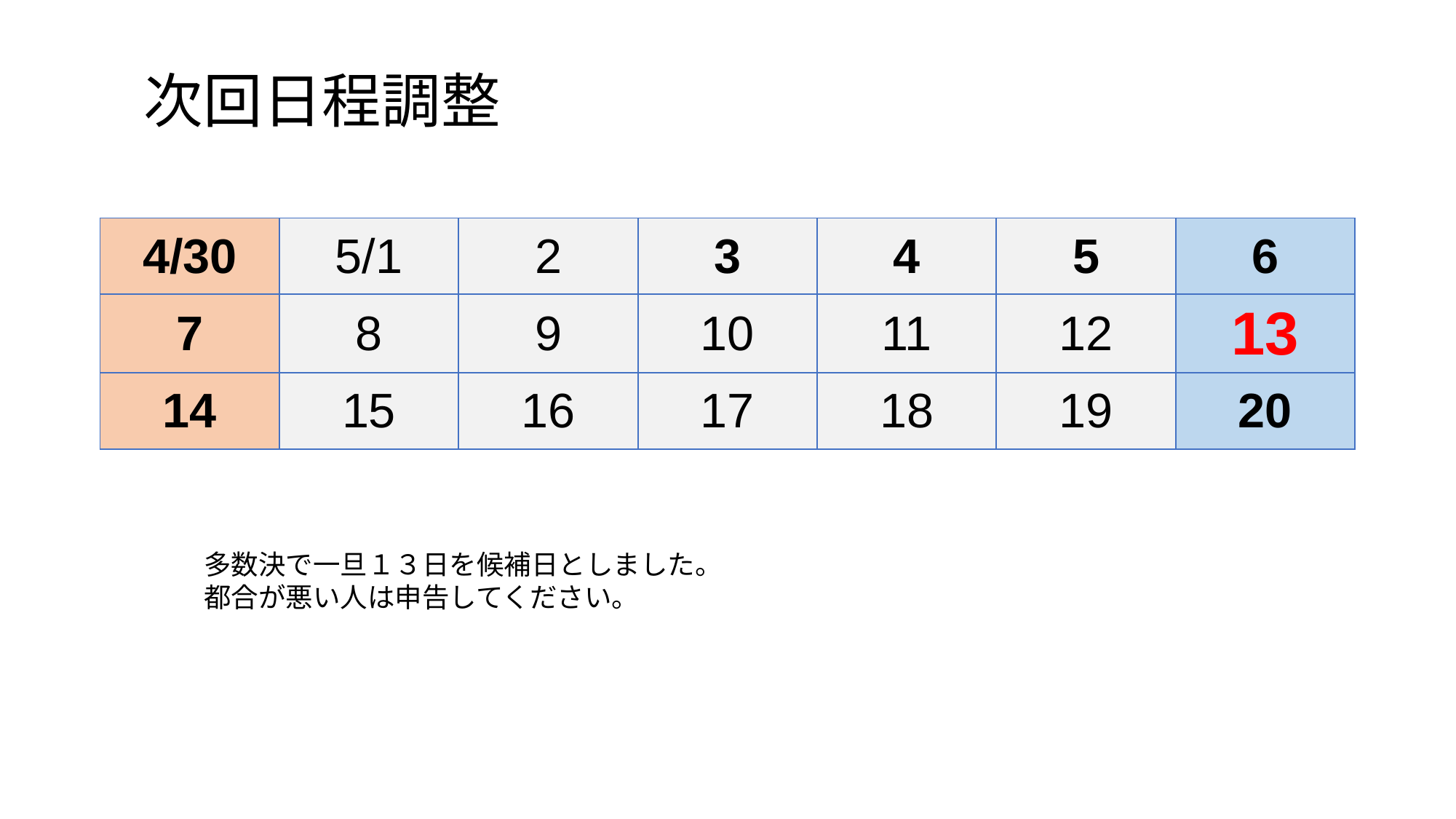

# 次回日程調整
| 4/30 | 5/1 | 2 | 3 | 4 | 5 | 6 |
| --- | --- | --- | --- | --- | --- | --- |
| 7 | 8 | 9 | 10 | 11 | 12 | 13 |
| 14 | 15 | 16 | 17 | 18 | 19 | 20 |
多数決で一旦１３日を候補日としました。
都合が悪い人は申告してください。